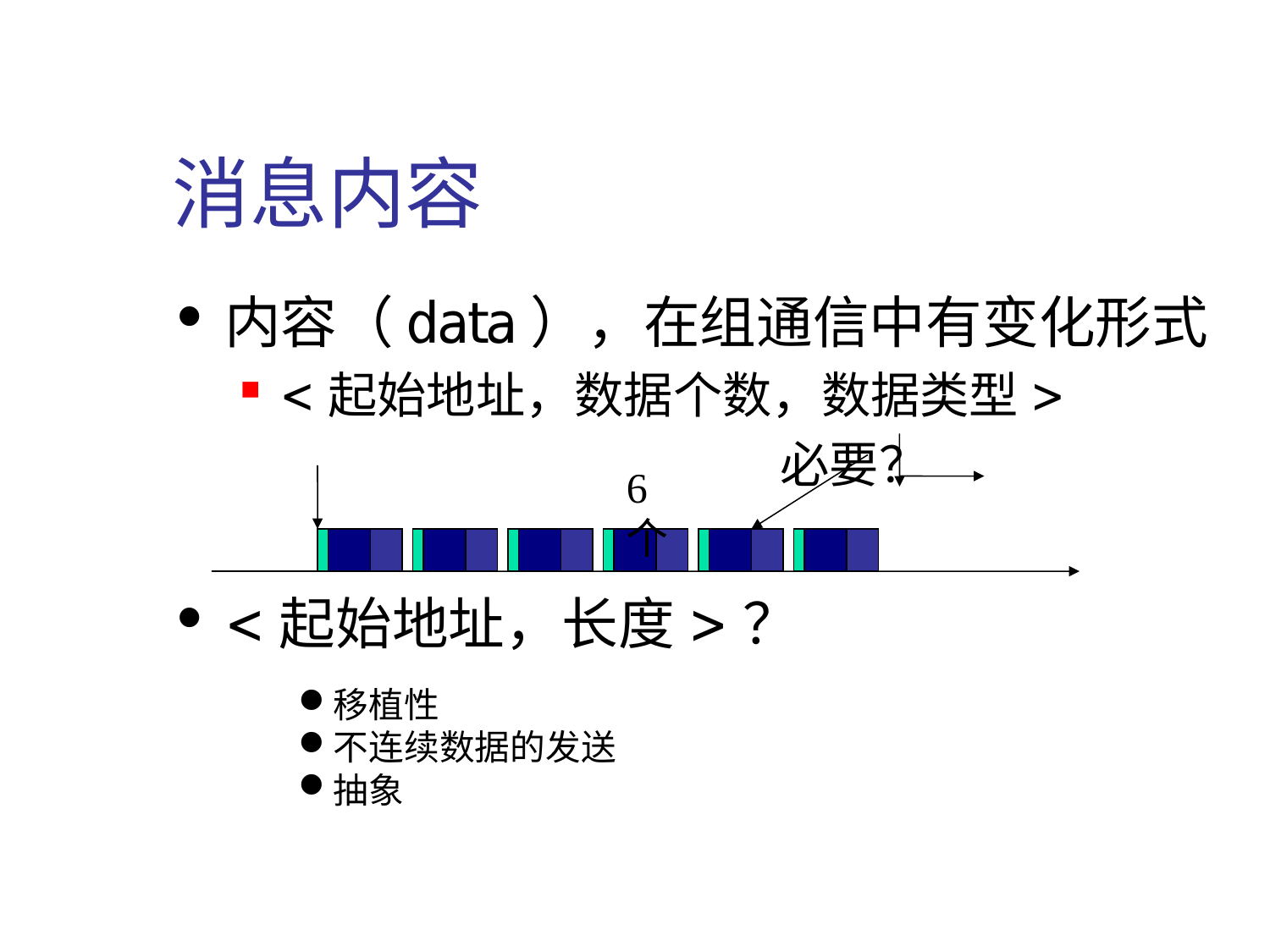

# 消息内容
内容（data），在组通信中有变化形式
<起始地址，数据个数，数据类型>
                                                必要？

<起始地址，长度>？

6个

移植性
不连续数据的发送
抽象